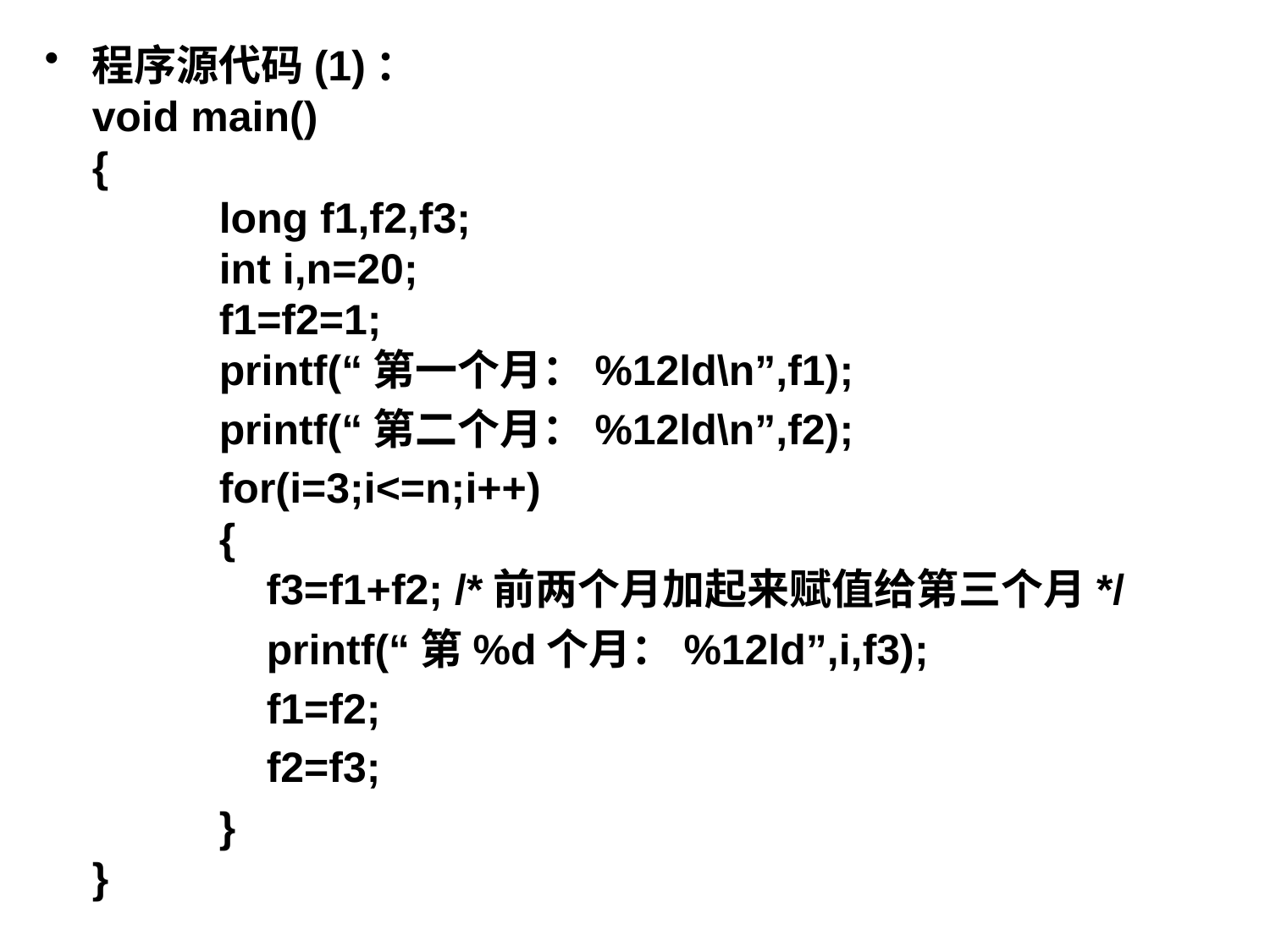

程序源代码(1)：
void main()
{
	long f1,f2,f3;
	int i,n=20;
	f1=f2=1;
	printf(“第一个月：%12ld\n”,f1);
		printf(“第二个月：%12ld\n”,f2);
		for(i=3;i<=n;i++)
　	{
	    f3=f1+f2; /*前两个月加起来赋值给第三个月*/
		    printf(“第%d个月：%12ld”,i,f3);
		    f1=f2;
		    f2=f3;
　		}
}